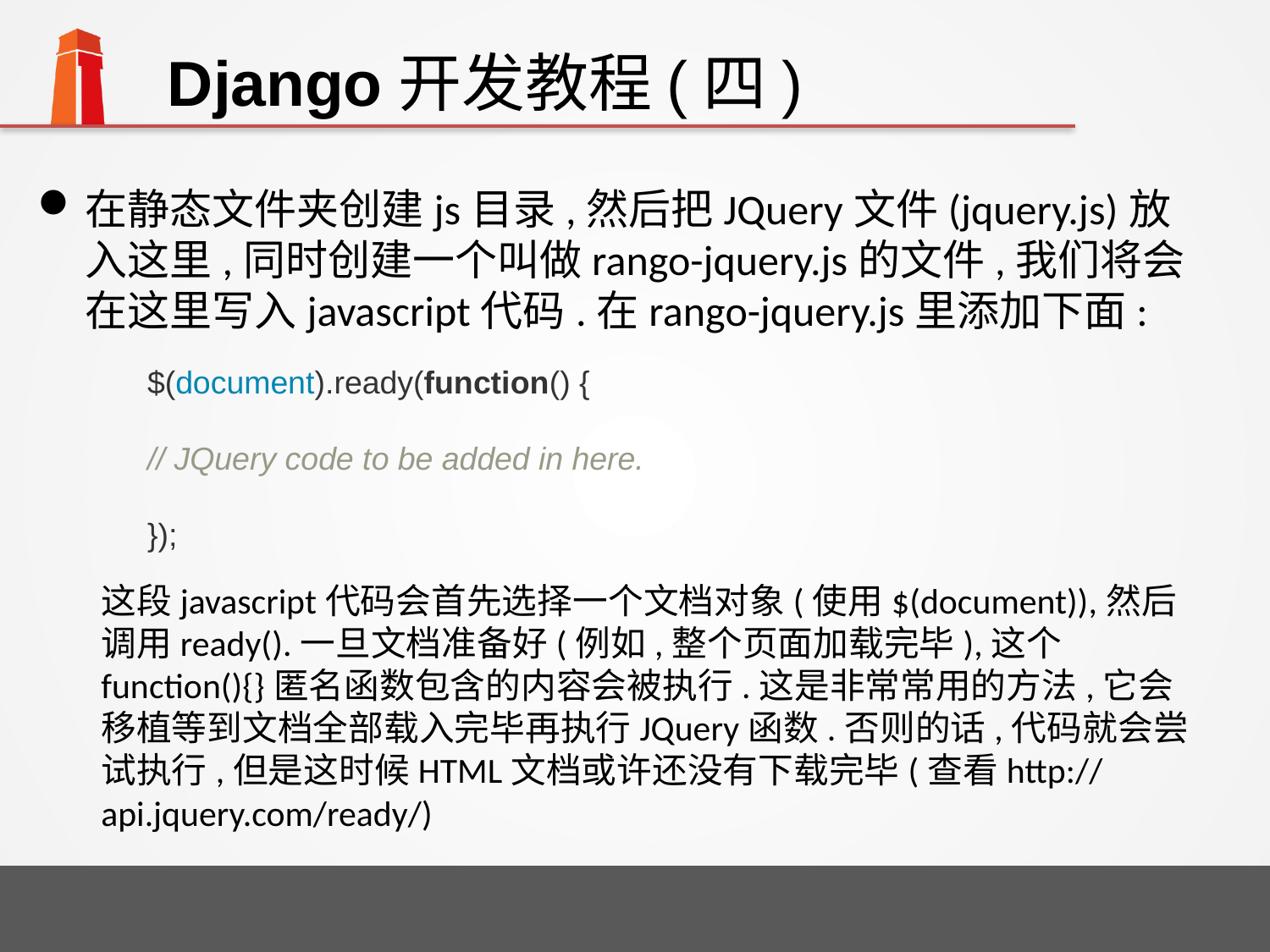

# Django开发教程(四)
在静态文件夹创建js目录,然后把JQuery文件(jquery.js)放入这里,同时创建一个叫做rango-jquery.js的文件,我们将会在这里写入javascript代码.在rango-jquery.js里添加下面:

这段javascript代码会首先选择一个文档对象(使用$(document)),然后调用ready().一旦文档准备好(例如,整个页面加载完毕),这个function(){}匿名函数包含的内容会被执行.这是非常常用的方法,它会移植等到文档全部载入完毕再执行JQuery函数.否则的话,代码就会尝试执行,但是这时候HTML文档或许还没有下载完毕(查看http://api.jquery.com/ready/)
$(document).ready(function() {

// JQuery code to be added in here.

});